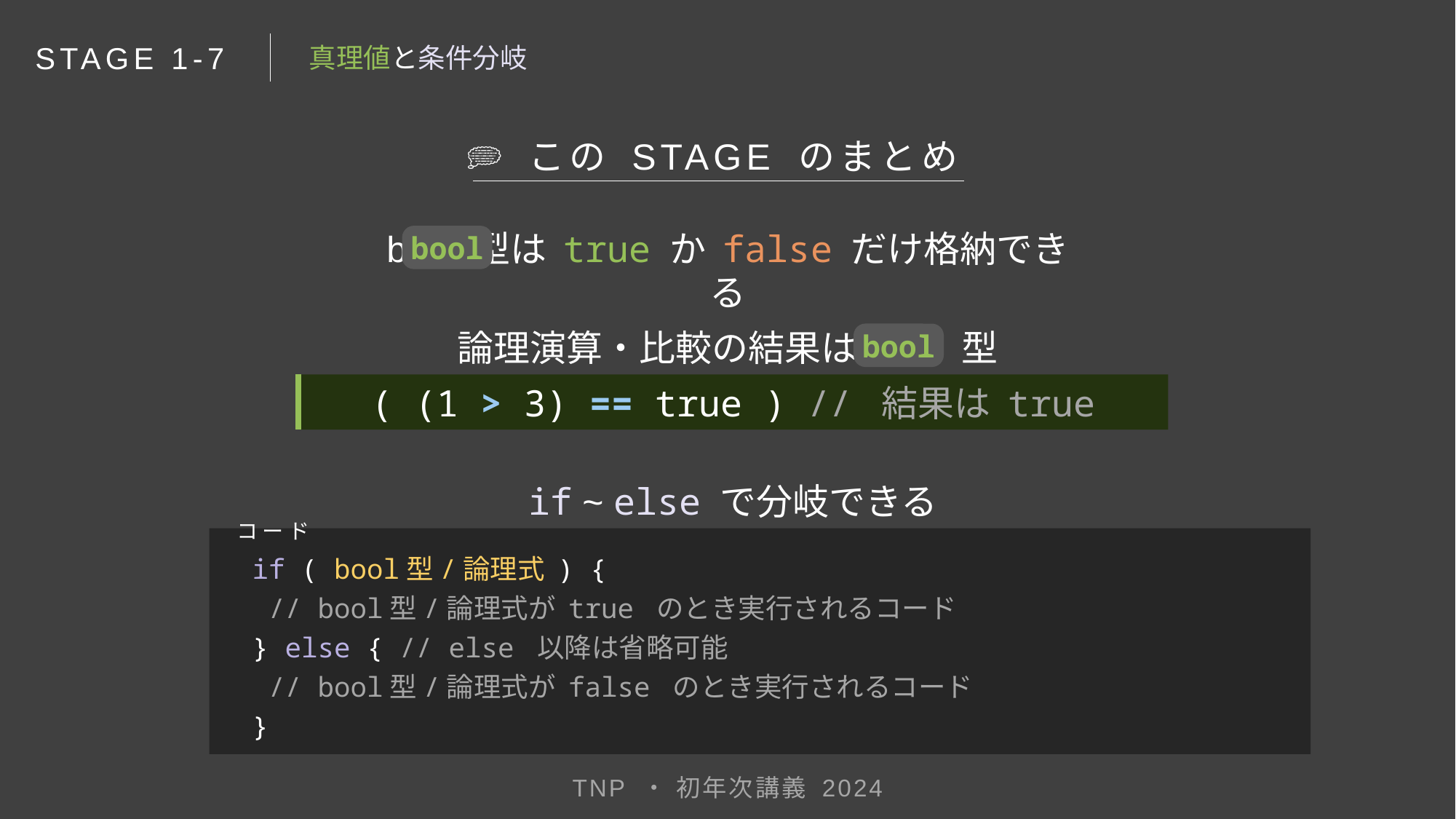

STAGE 1-7
真理値と条件分岐
💭 この STAGE のまとめ
bool 型は true か false だけ格納できる
bool
論理演算・比較の結果は bool 型
bool
( (1 > 3) == true ) // 結果は true
if ~ else で分岐できる
コード
if ( bool型/論理式 ) {
 // bool型/論理式が true のとき実行されるコード
} else { // else 以降は省略可能
 // bool型/論理式が false のとき実行されるコード
}